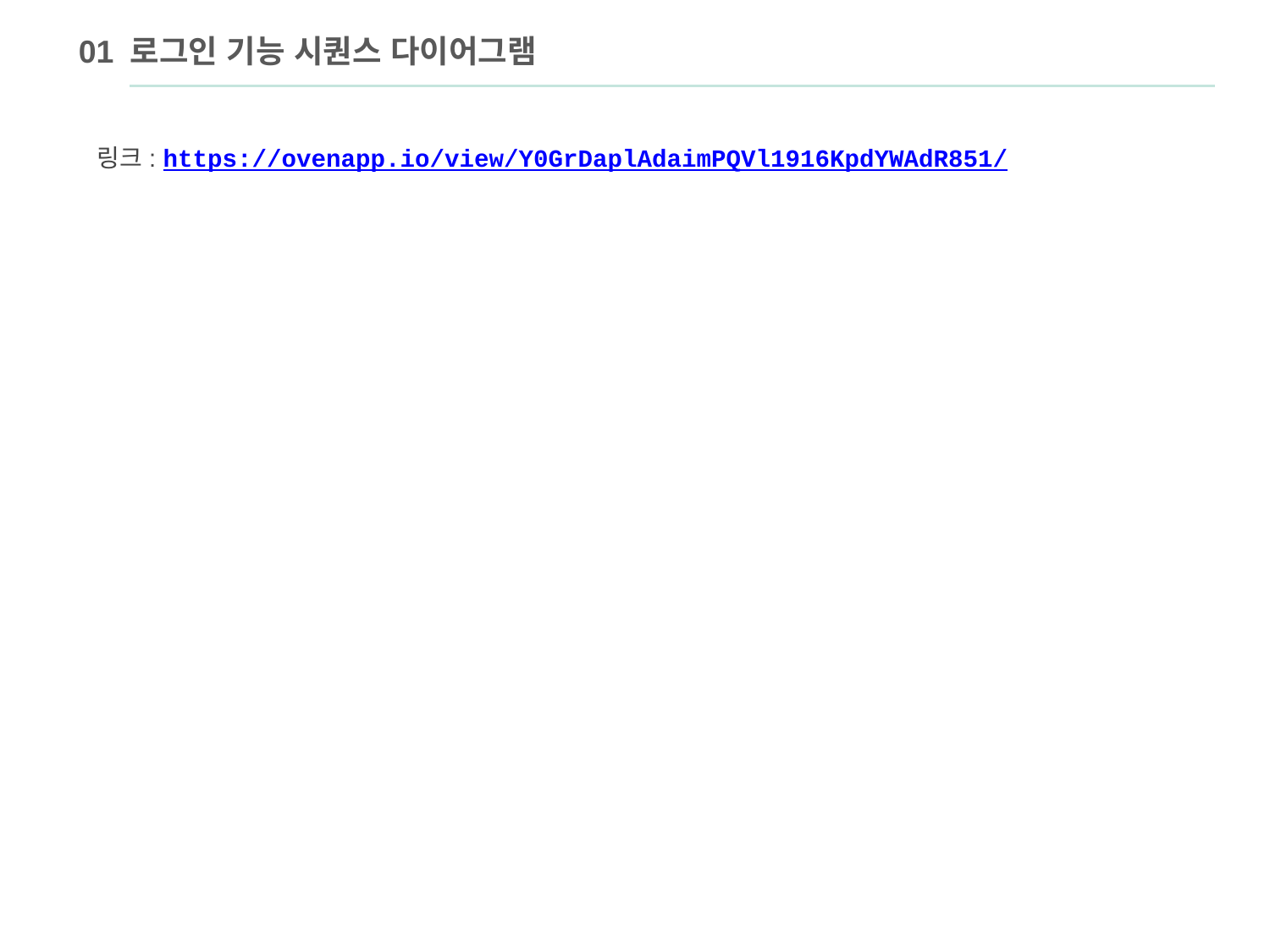

01 로그인 기능 시퀀스 다이어그램
링크: https://ovenapp.io/view/Y0GrDaplAdaimPQVl1916KpdYWAdR851/